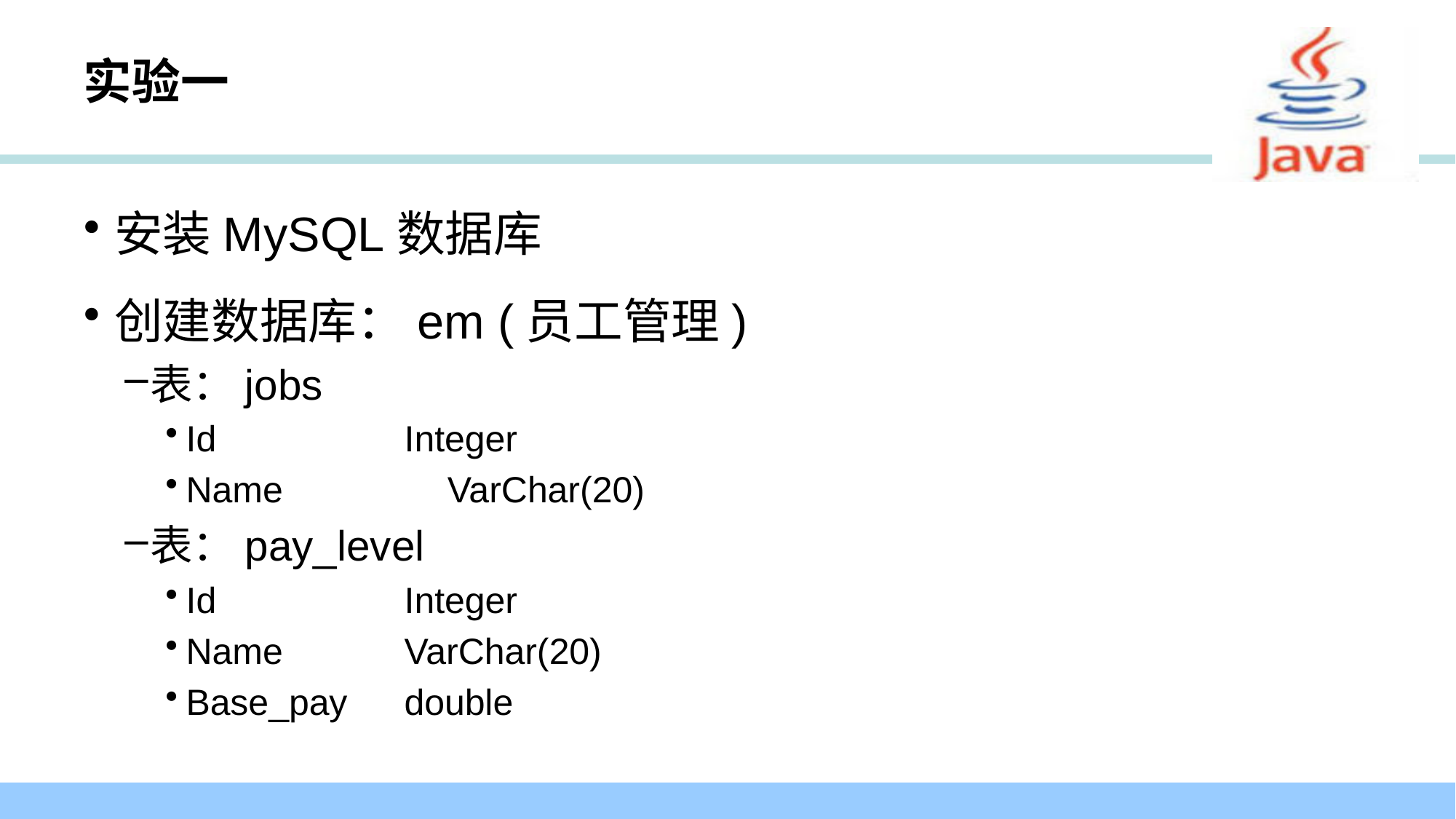

# 实验一
安装MySQL数据库
创建数据库：em (员工管理)
表：jobs
Id		Integer
Name	               VarChar(20)
表：pay_level
Id 		Integer
Name		VarChar(20)
Base_pay 	double